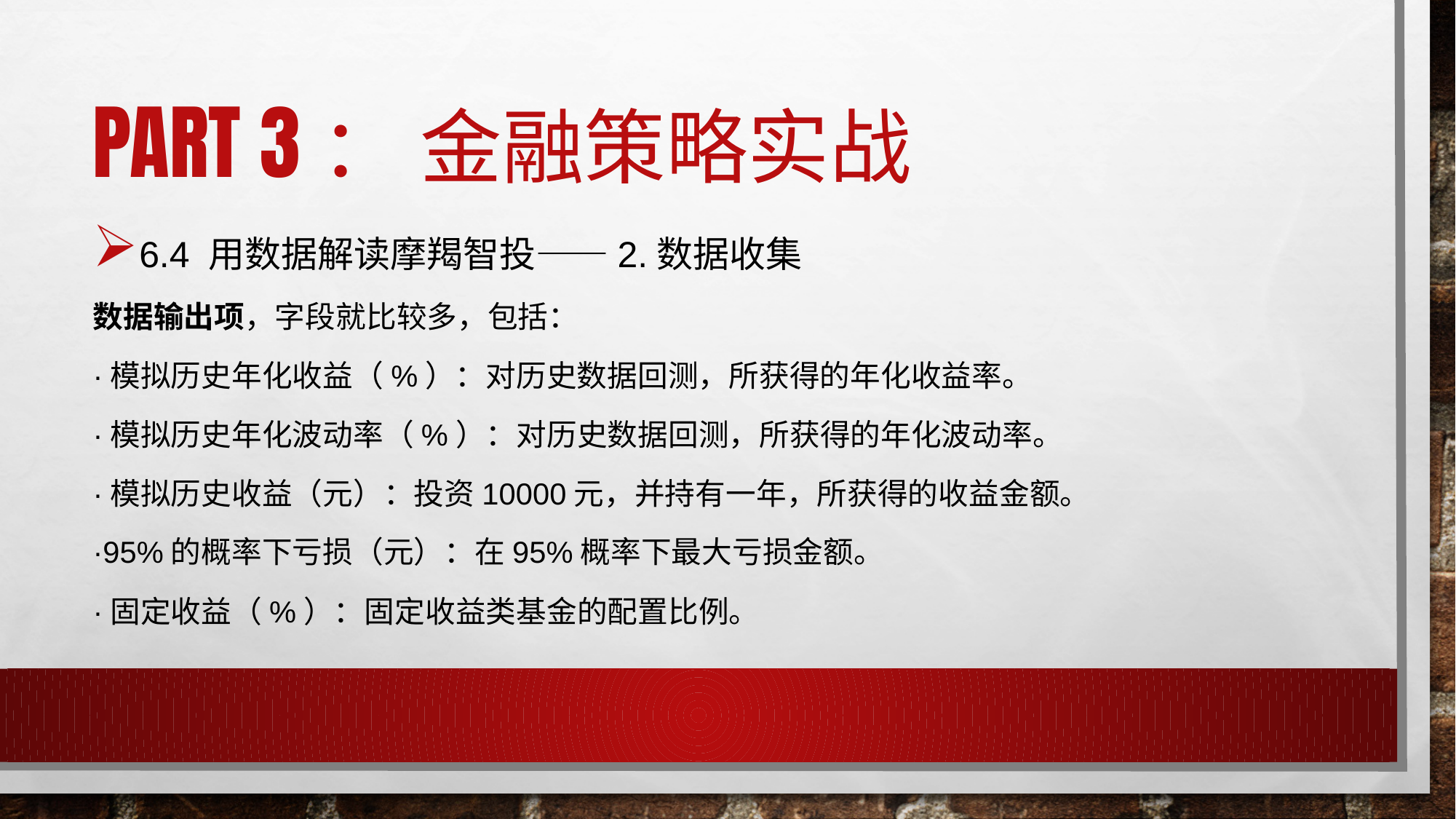

# Part 3： 金融策略实战
6.4 用数据解读摩羯智投——2.数据收集
数据输出项，字段就比较多，包括：
·模拟历史年化收益（%）：对历史数据回测，所获得的年化收益率。
·模拟历史年化波动率（%）：对历史数据回测，所获得的年化波动率。
·模拟历史收益（元）：投资10000元，并持有一年，所获得的收益金额。
·95%的概率下亏损（元）：在95%概率下最大亏损金额。
·固定收益（%）：固定收益类基金的配置比例。